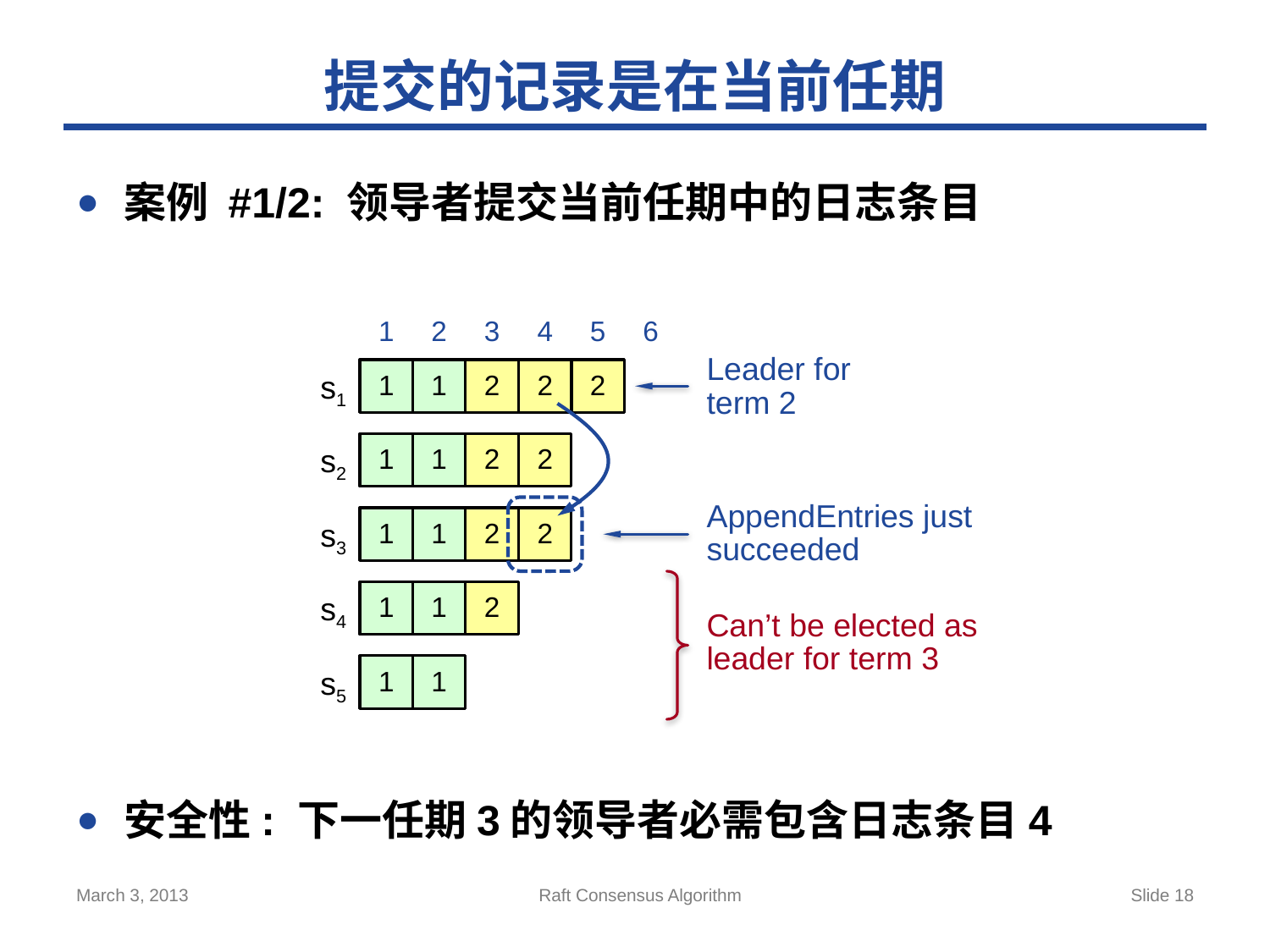

# 提交的记录是在当前任期
案例 #1/2: 领导者提交当前任期中的日志条目

安全性: 下一任期3的领导者必需包含日志条目4
1
2
3
4
5
6
Leader for
term 2
1
1
2
2
2
s1

1
1
2
2
s2

AppendEntries just
succeeded
1
1
2
2
s3

1
1
2
s4
Can’t be elected as
leader for term 3
1
1
s5
March 3, 2013
Raft Consensus Algorithm
Slide 18